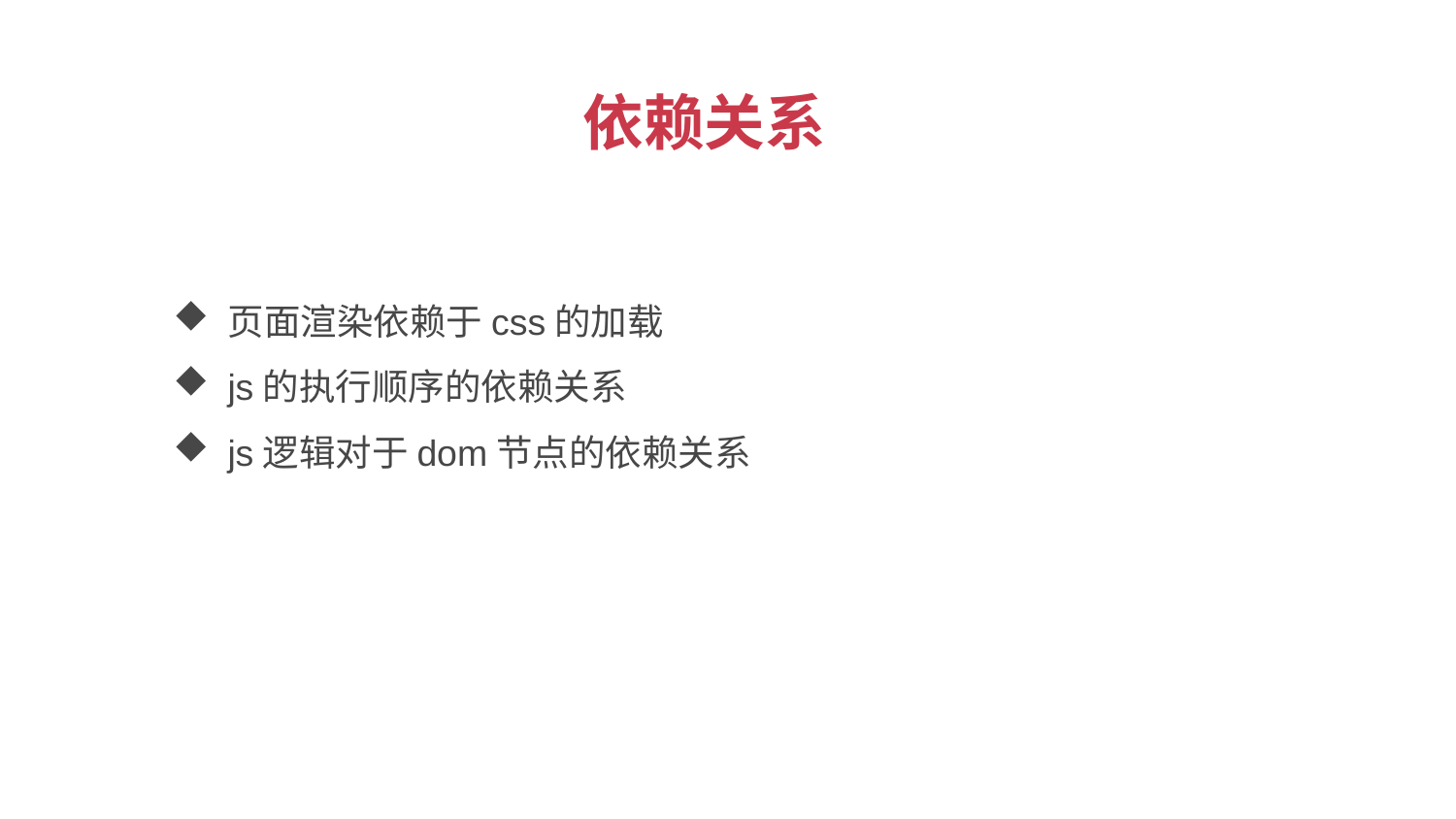

依赖关系
页面渲染依赖于css的加载
js的执行顺序的依赖关系
js逻辑对于dom节点的依赖关系